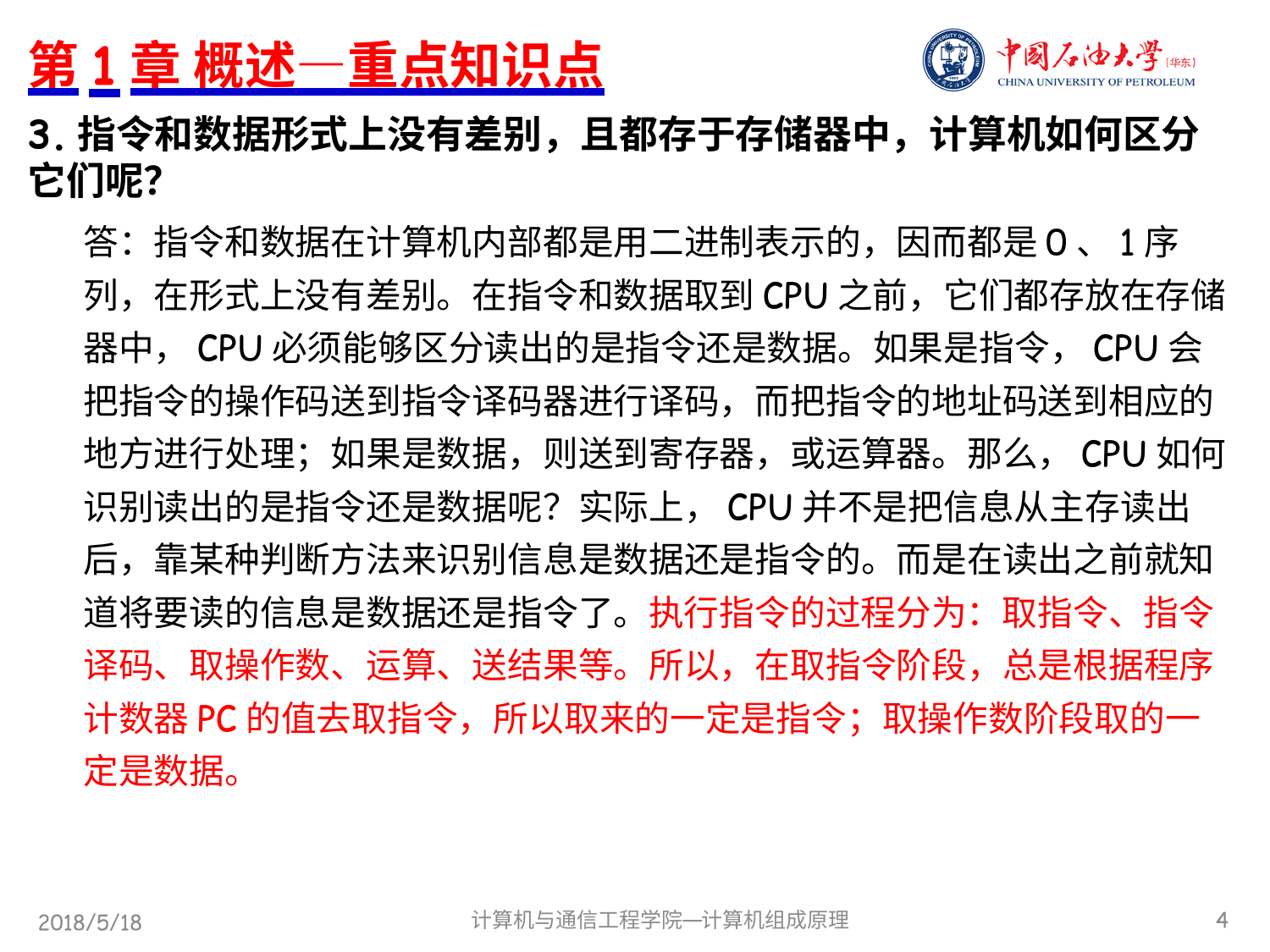

# 第1章 概述—重点知识点
3.指令和数据形式上没有差别，且都存于存储器中，计算机如何区分它们呢？
答：指令和数据在计算机内部都是用二进制表示的，因而都是0、1序列，在形式上没有差别。在指令和数据取到CPU之前，它们都存放在存储器中，CPU必须能够区分读出的是指令还是数据。如果是指令，CPU会把指令的操作码送到指令译码器进行译码，而把指令的地址码送到相应的地方进行处理；如果是数据，则送到寄存器，或运算器。那么，CPU如何识别读出的是指令还是数据呢？实际上，CPU并不是把信息从主存读出后，靠某种判断方法来识别信息是数据还是指令的。而是在读出之前就知道将要读的信息是数据还是指令了。执行指令的过程分为：取指令、指令译码、取操作数、运算、送结果等。所以，在取指令阶段，总是根据程序计数器PC的值去取指令，所以取来的一定是指令；取操作数阶段取的一定是数据。

计算机与通信工程学院—计算机组成原理
4
2018/5/18